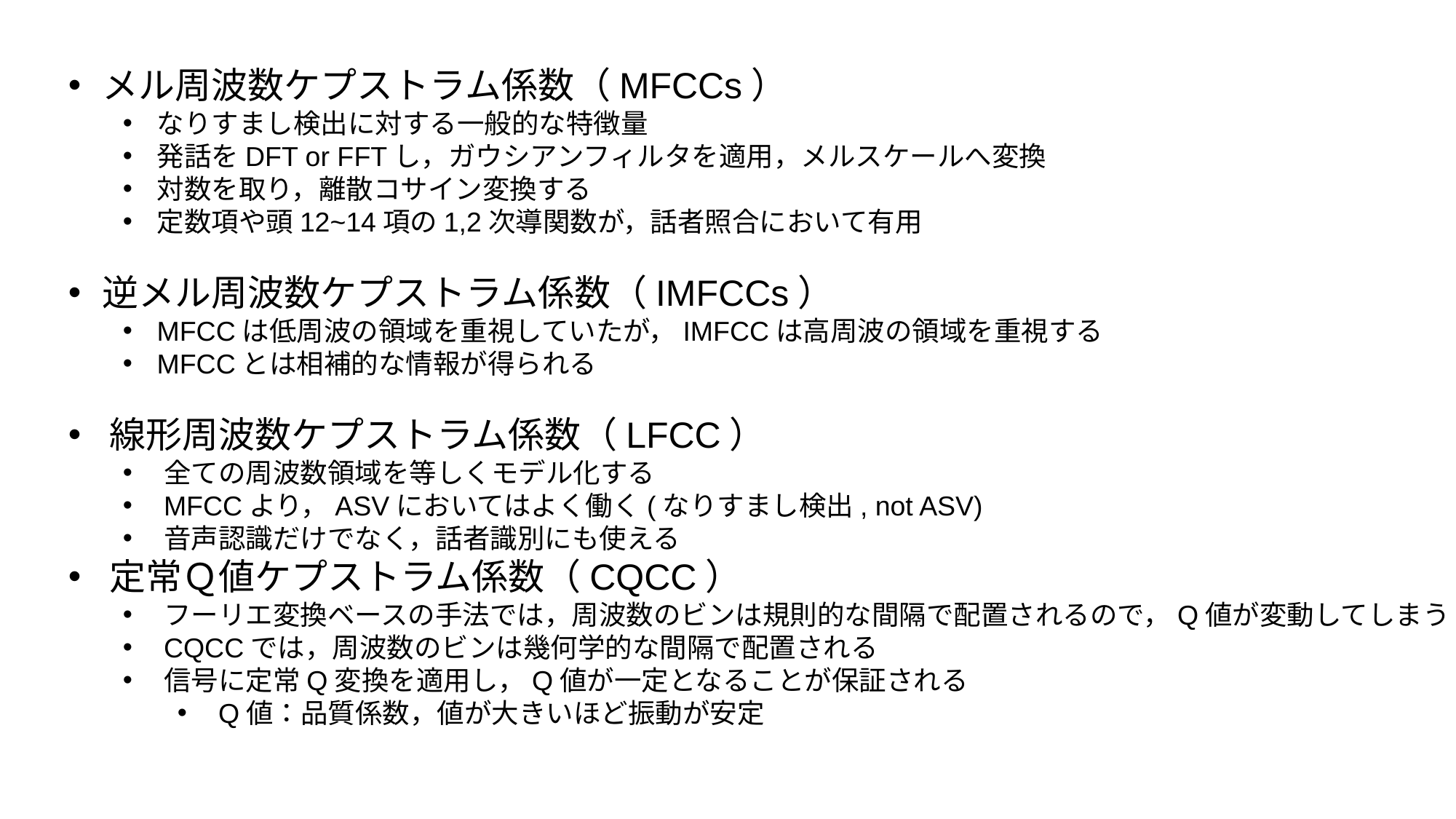

メル周波数ケプストラム係数（MFCCs）
なりすまし検出に対する一般的な特徴量
発話をDFT or FFTし，ガウシアンフィルタを適用，メルスケールへ変換
対数を取り，離散コサイン変換する
定数項や頭12~14項の1,2次導関数が，話者照合において有用

逆メル周波数ケプストラム係数（IMFCCs）
MFCCは低周波の領域を重視していたが，IMFCCは高周波の領域を重視する
MFCCとは相補的な情報が得られる

線形周波数ケプストラム係数（LFCC）
全ての周波数領域を等しくモデル化する
MFCCより，ASVにおいてはよく働く(なりすまし検出, not ASV)
音声認識だけでなく，話者識別にも使える
定常Ｑ値ケプストラム係数（CQCC）
フーリエ変換ベースの手法では，周波数のビンは規則的な間隔で配置されるので，Q値が変動してしまう
CQCCでは，周波数のビンは幾何学的な間隔で配置される
信号に定常Q変換を適用し，Q値が一定となることが保証される
Q値：品質係数，値が大きいほど振動が安定